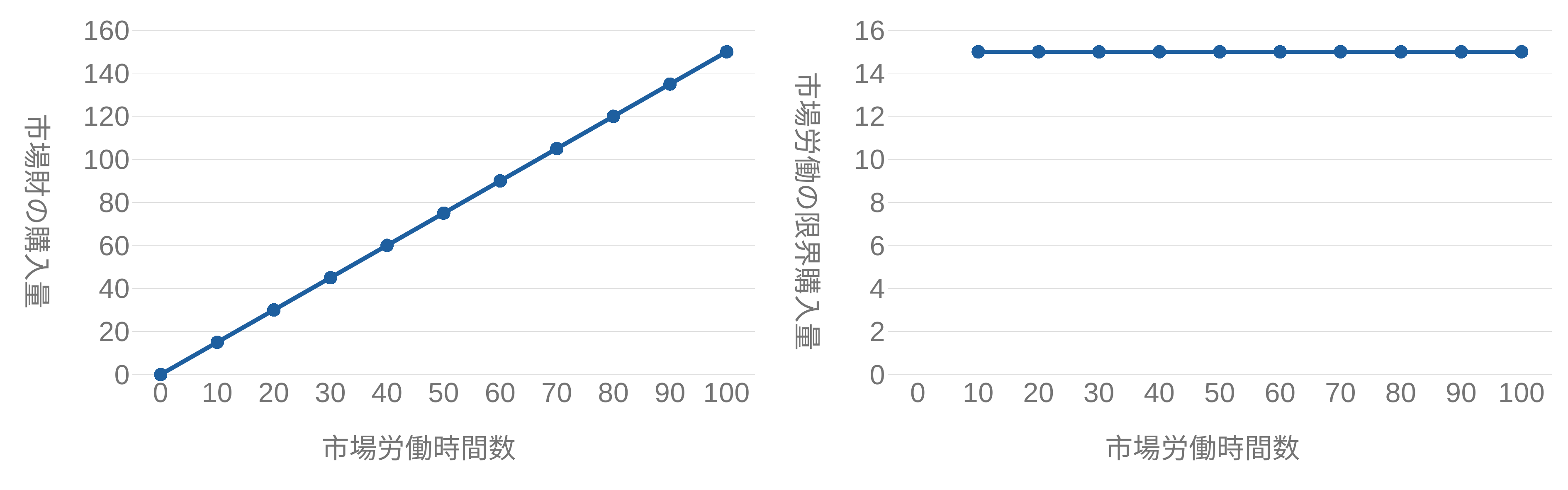

### Chart

| Category | 列1 |
|---|---|
| 0 | 0.0 |
| 10 | 15.0 |
| 20 | 30.0 |
| 30 | 45.0 |
| 40 | 60.0 |
| 50 | 75.0 |
| 60 | 90.0 |
| 70 | 105.0 |
| 80 | 120.0 |
| 90 | 135.0 |
| 100 | 150.0 |

### Chart

| Category | 系列 1 |
|---|---|
| 0 | None |
| 10 | 15.0 |
| 20 | 15.0 |
| 30 | 15.0 |
| 40 | 15.0 |
| 50 | 15.0 |
| 60 | 15.0 |
| 70 | 15.0 |
| 80 | 15.0 |
| 90 | 15.0 |
| 100 | 15.0 |